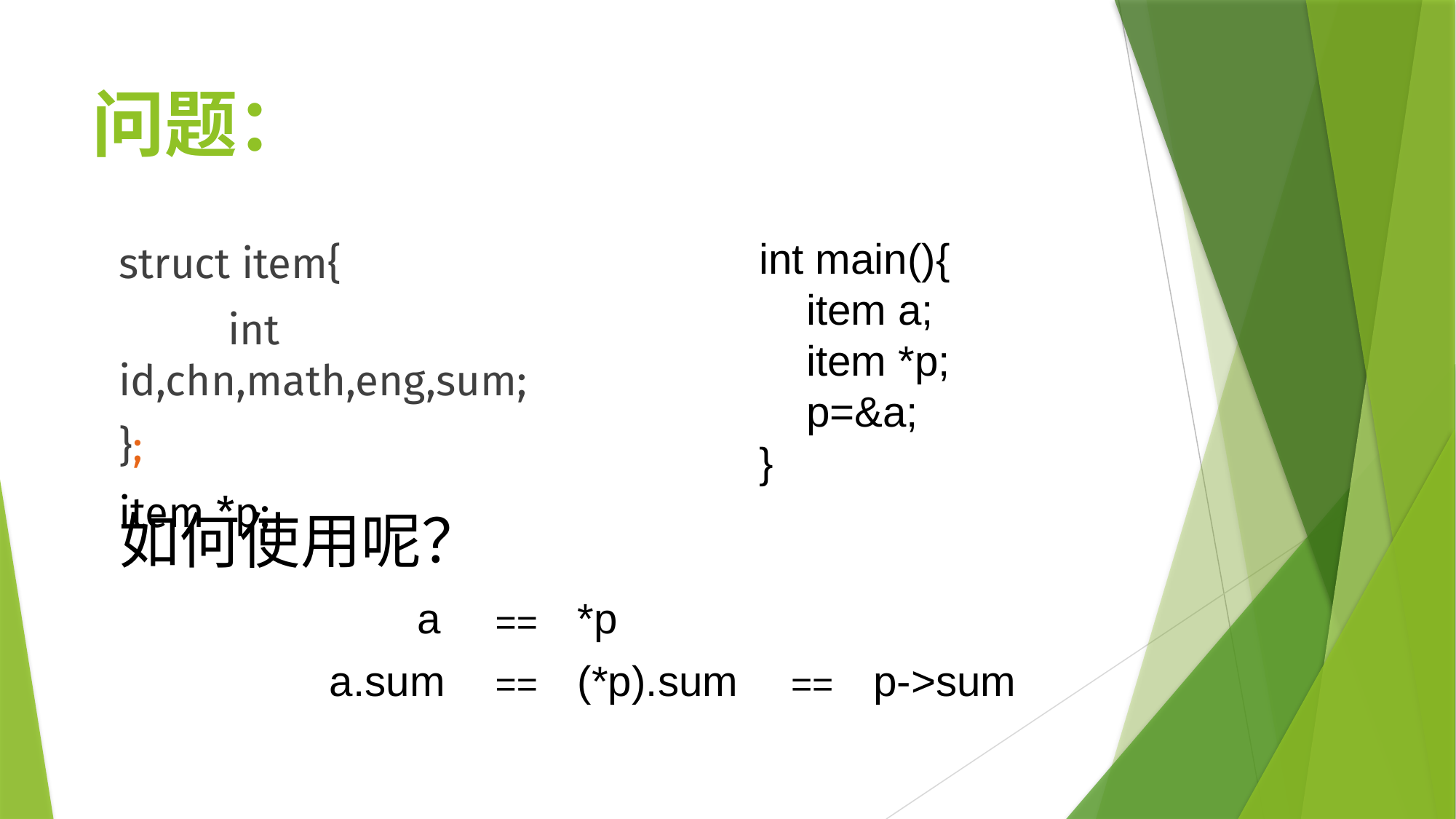

# 问题：
int main(){
    item a;
    item *p;
    p=&a;
}
struct item{
	int id,chn,math,eng,sum;
};
item *p;
如何使用呢？
a
*p
==
a.sum
(*p).sum
p->sum
==
==